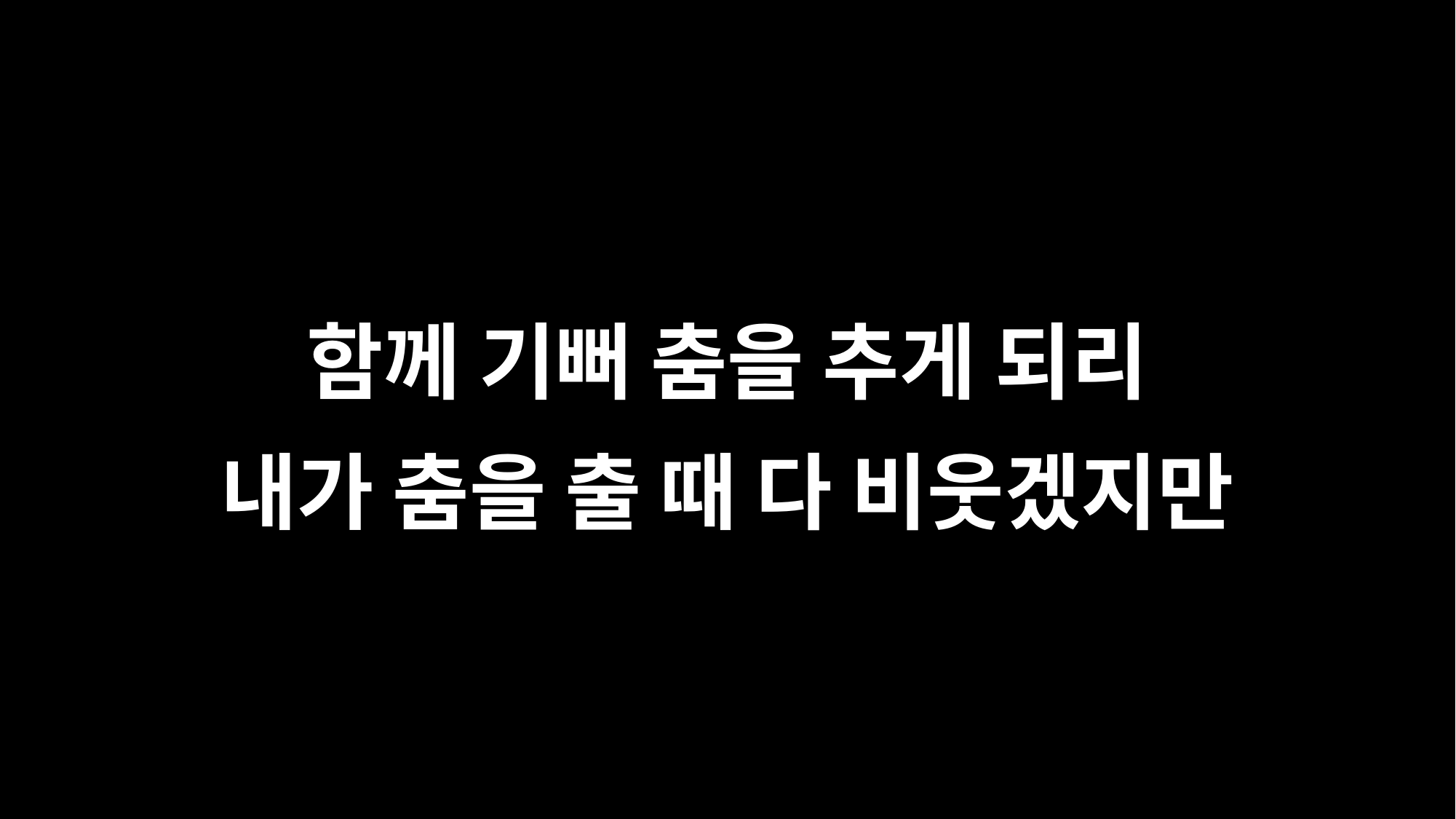

함께 기뻐 춤을 추게 되리
내가 춤을 출 때 다 비웃겠지만